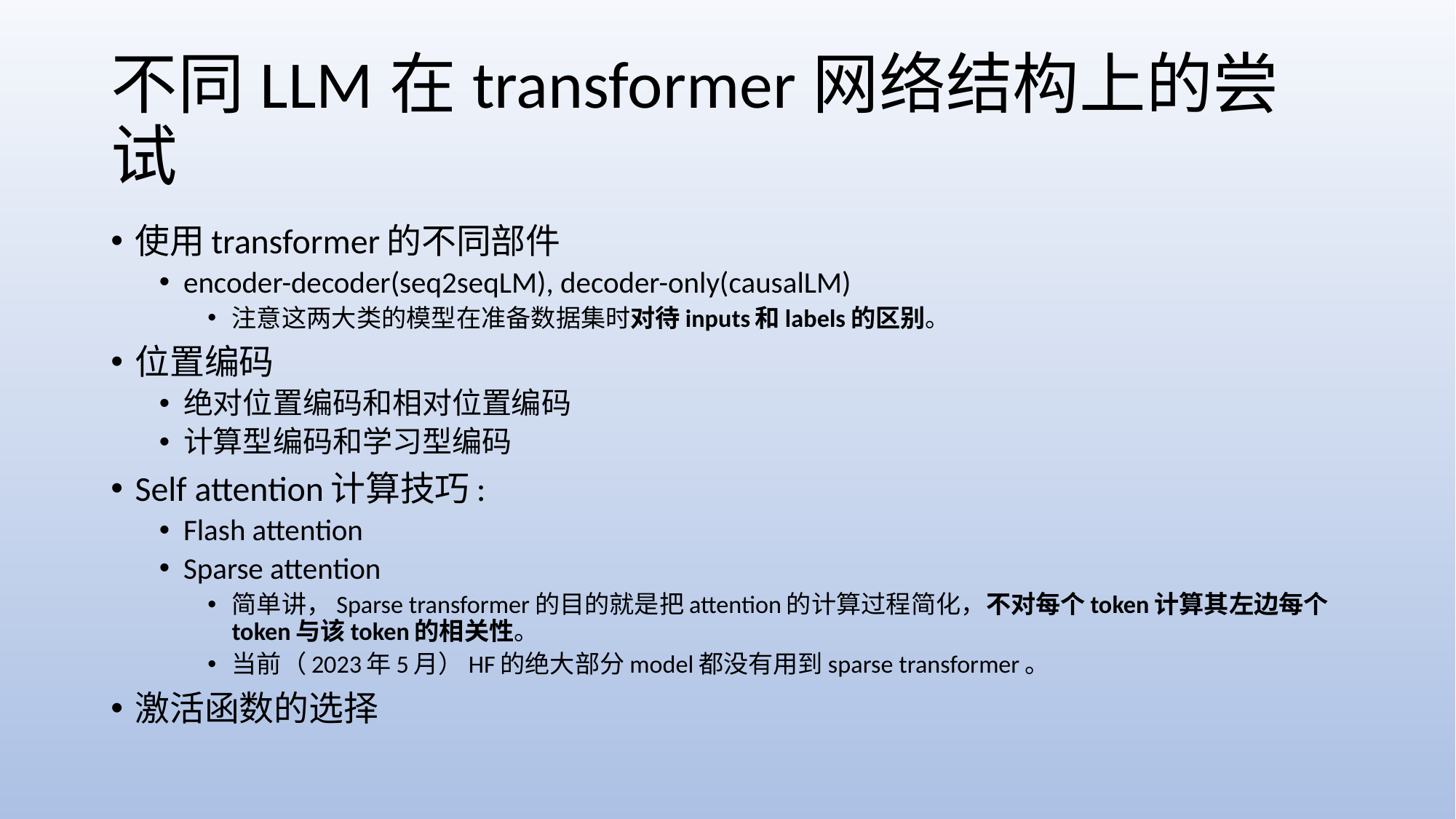

# 不同LLM在transformer网络结构上的尝试
使用transformer的不同部件
encoder-decoder(seq2seqLM), decoder-only(causalLM)
注意这两大类的模型在准备数据集时对待inputs和labels的区别。
位置编码
绝对位置编码和相对位置编码
计算型编码和学习型编码
Self attention计算技巧:
Flash attention
Sparse attention
简单讲，Sparse transformer的目的就是把attention的计算过程简化，不对每个token计算其左边每个token与该token的相关性。
当前（2023年5月）HF的绝大部分model都没有用到sparse transformer。
激活函数的选择